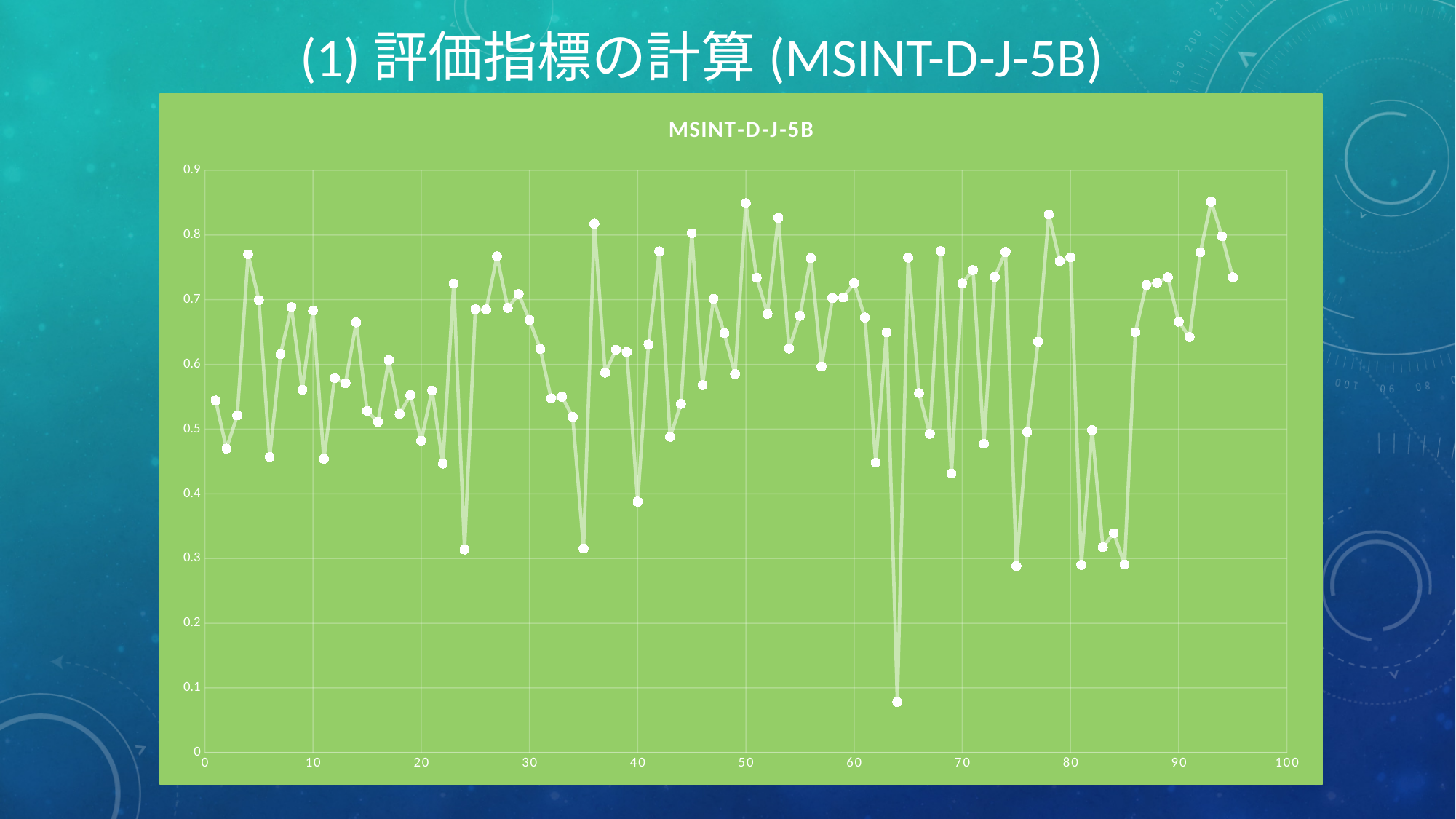

# (1)評価指標の計算(MSINT-D-J-5B)

### Chart:

| Category | MSINT-D-J-5B |
|---|---|